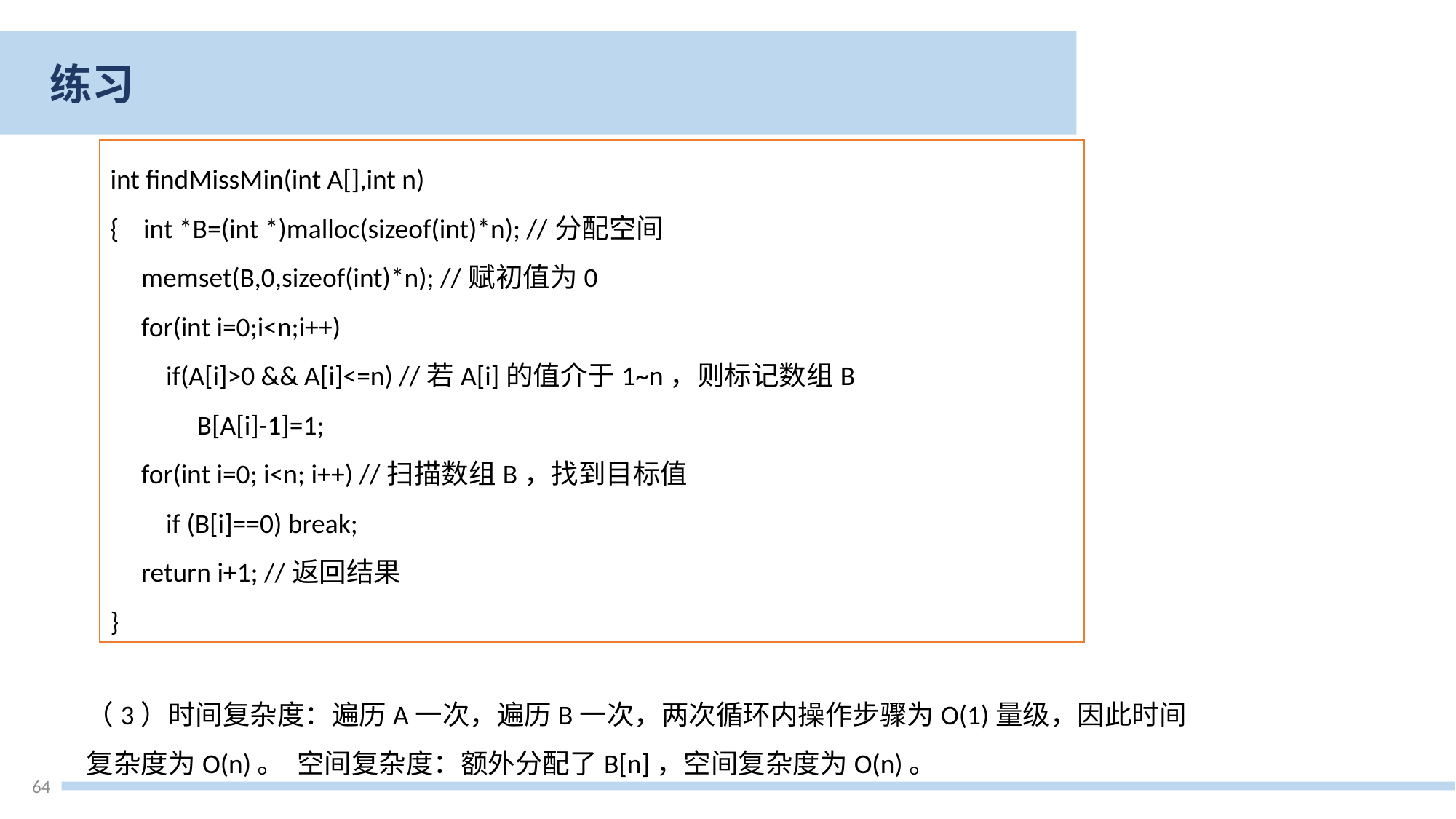

练习
int findMissMin(int A[],int n)
{    int *B=(int *)malloc(sizeof(int)*n); //分配空间
     memset(B,0,sizeof(int)*n); //赋初值为0
     for(int i=0;i<n;i++)
         if(A[i]>0 && A[i]<=n) //若A[i]的值介于1~n，则标记数组B
              B[A[i]-1]=1;
     for(int i=0; i<n; i++) //扫描数组B，找到目标值
         if (B[i]==0) break;
     return i+1; //返回结果
}
（3）时间复杂度：遍历A一次，遍历B一次，两次循环内操作步骤为O(1)量级，因此时间复杂度为O(n)。  空间复杂度：额外分配了B[n]，空间复杂度为O(n)。
64